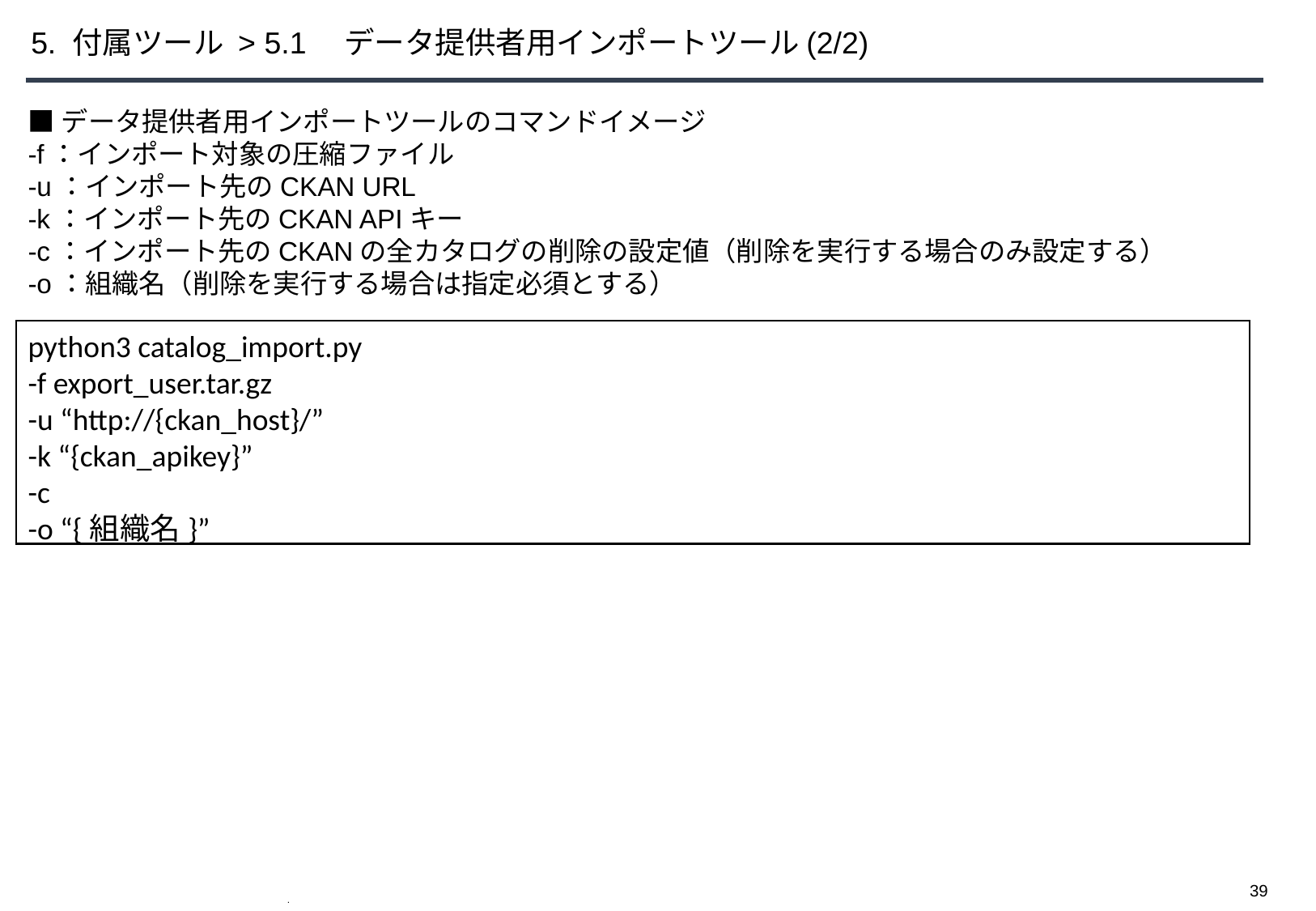

# 5. 付属ツール > 5.1　データ提供者用インポートツール(2/2)
■データ提供者用インポートツールのコマンドイメージ
-f：インポート対象の圧縮ファイル
-u：インポート先のCKAN URL
-k：インポート先のCKAN APIキー
-c：インポート先のCKANの全カタログの削除の設定値（削除を実行する場合のみ設定する）
-o：組織名（削除を実行する場合は指定必須とする）

python3 catalog_import.py
-f export_user.tar.gz
-u “http://{ckan_host}/”
-k “{ckan_apikey}”
-c
-o “{組織名}”